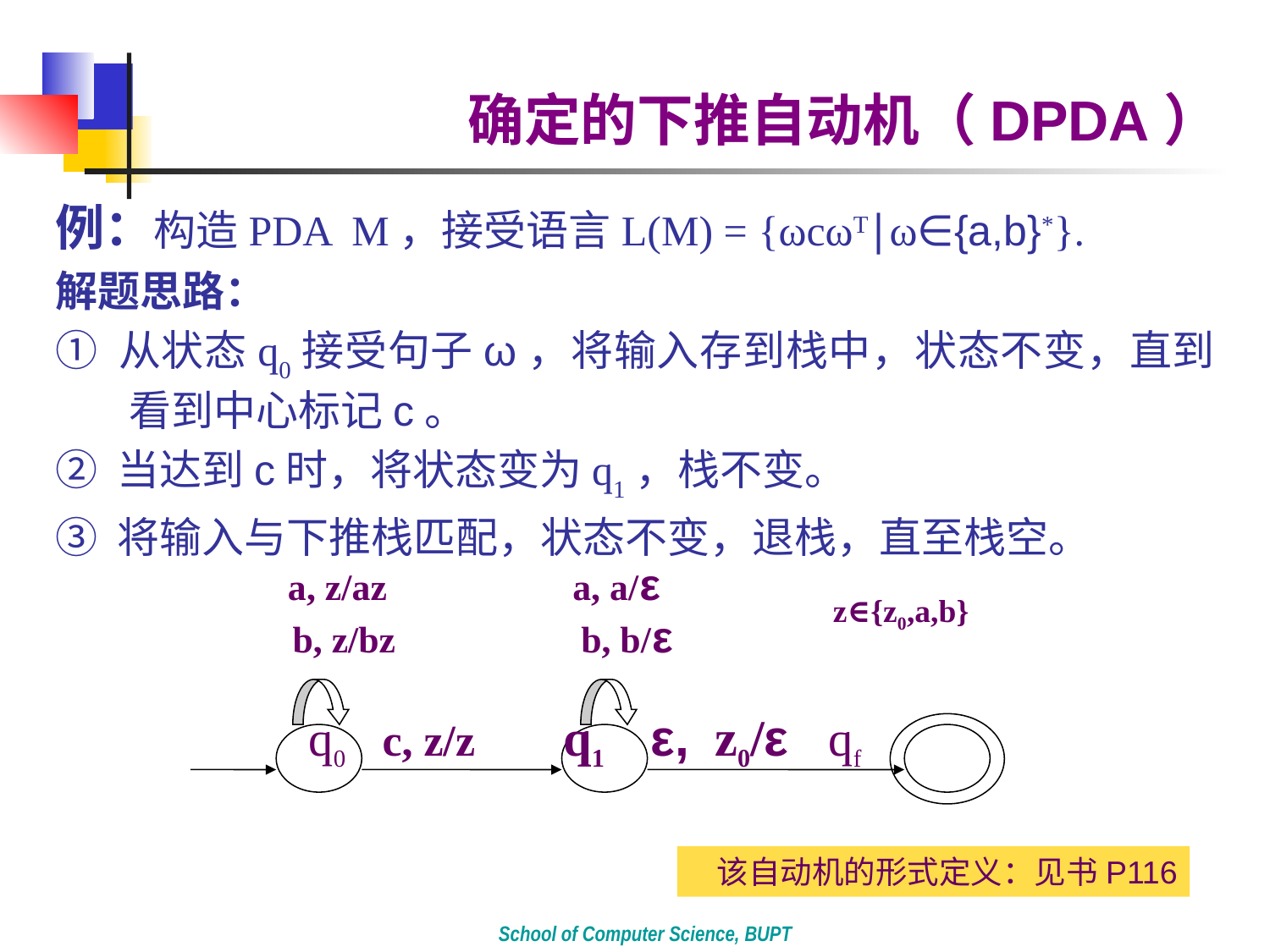

# 确定的下推自动机（DPDA）
例：构造PDA  M，接受语言L(M) = {ωcωT∣ω∈{a,b}*}.
解题思路：
① 从状态q0接受句子ω，将输入存到栈中，状态不变，直到看到中心标记c。
② 当达到c时，将状态变为q1，栈不变。
③ 将输入与下推栈匹配，状态不变，退栈，直至栈空。
 a, z/az                    a, a/ε
 b, z/bz                    b, b/ε

     q0       c, z/z        q1    ε,  z0/ε   qf
z∈{z0,a,b}
该自动机的形式定义：见书P116
School of Computer Science, BUPT
13